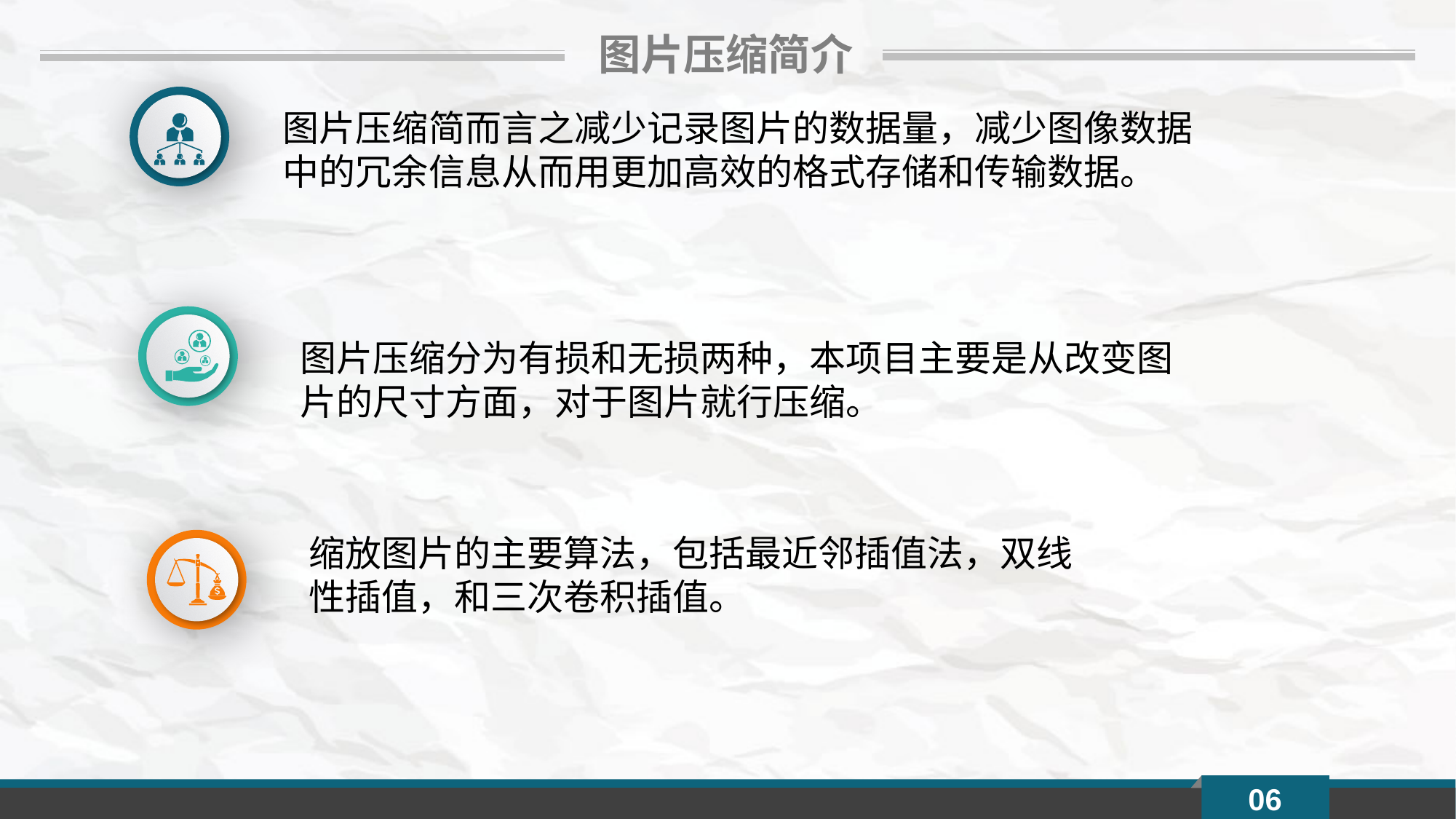

图片压缩简介

图片压缩简而言之减少记录图片的数据量，减少图像数据中的冗余信息从而用更加高效的格式存储和传输数据。

图片压缩分为有损和无损两种，本项目主要是从改变图片的尺寸方面，对于图片就行压缩。
缩放图片的主要算法，包括最近邻插值法，双线性插值，和三次卷积插值。

06